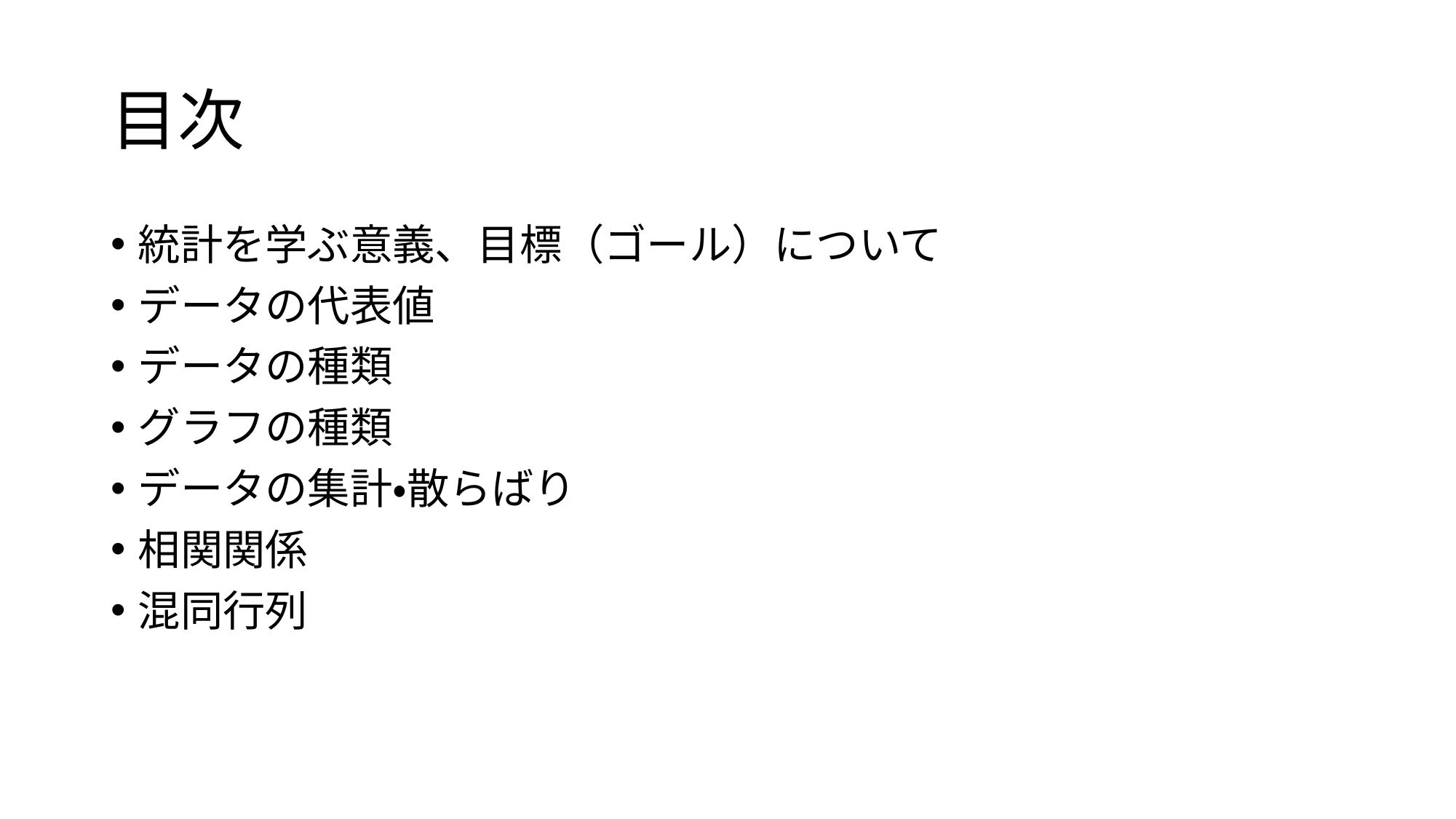

# 目次
統計を学ぶ意義、目標（ゴール）について
データの代表値
データの種類
グラフの種類
データの集計・散らばり
相関関係
混同行列